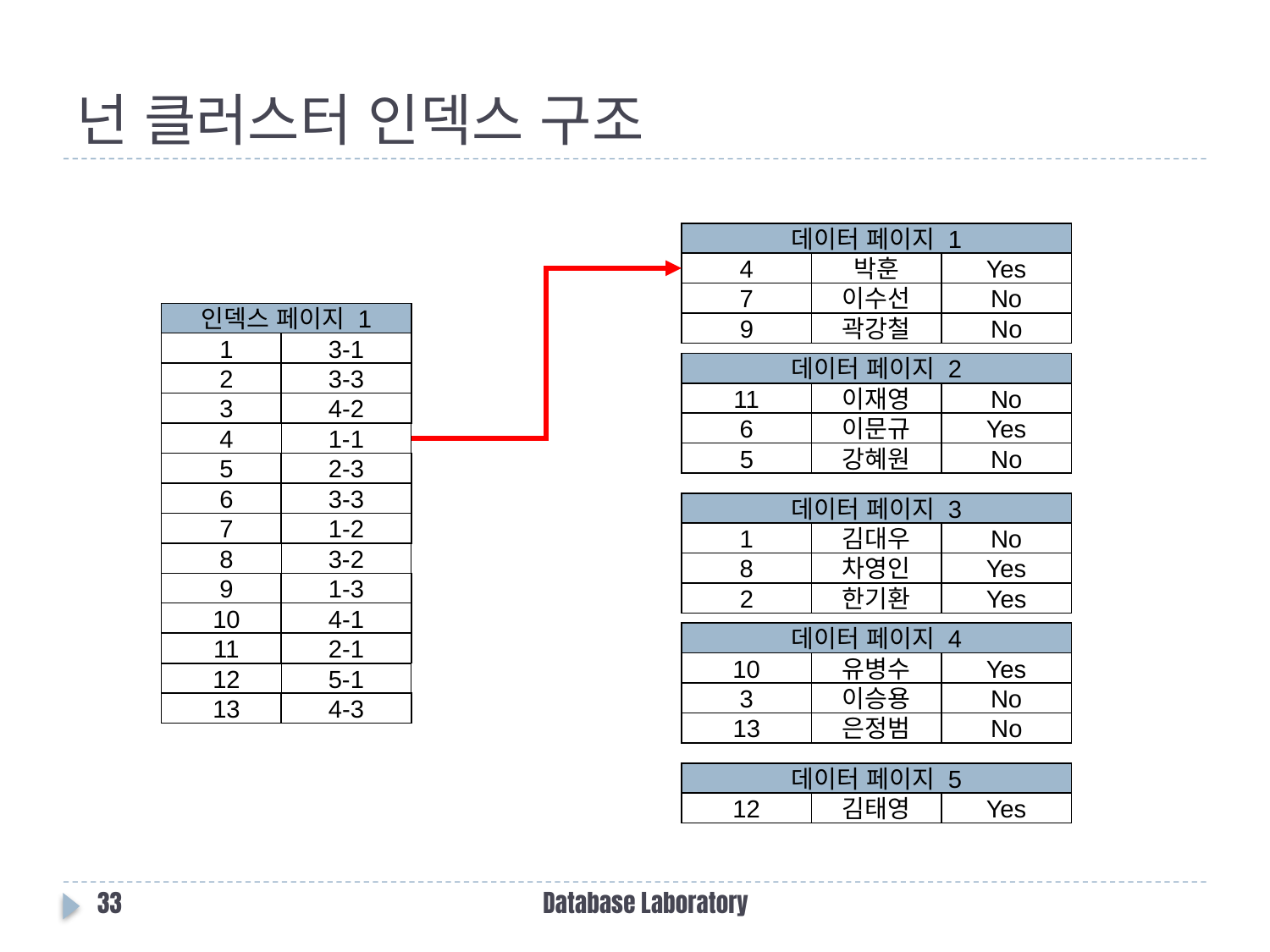

# 넌 클러스터 인덱스 구조
데이터 페이지 1
4
박훈
Yes
7
이수선
No
9
곽강철
No
인덱스 페이지 1
1
3-1
2
3-3
3
4-2
4
1-1
5
2-3
6
3-3
7
1-2
8
3-2
9
1-3
10
4-1
11
2-1
12
5-1
13
4-3
데이터 페이지 2
11
이재영
No
6
이문규
Yes
5
강혜원
No
데이터 페이지 3
1
김대우
No
8
차영인
Yes
2
한기환
Yes
데이터 페이지 4
10
유병수
Yes
3
이승용
No
13
은정범
No
데이터 페이지 5
12
김태영
Yes
33
Database Laboratory